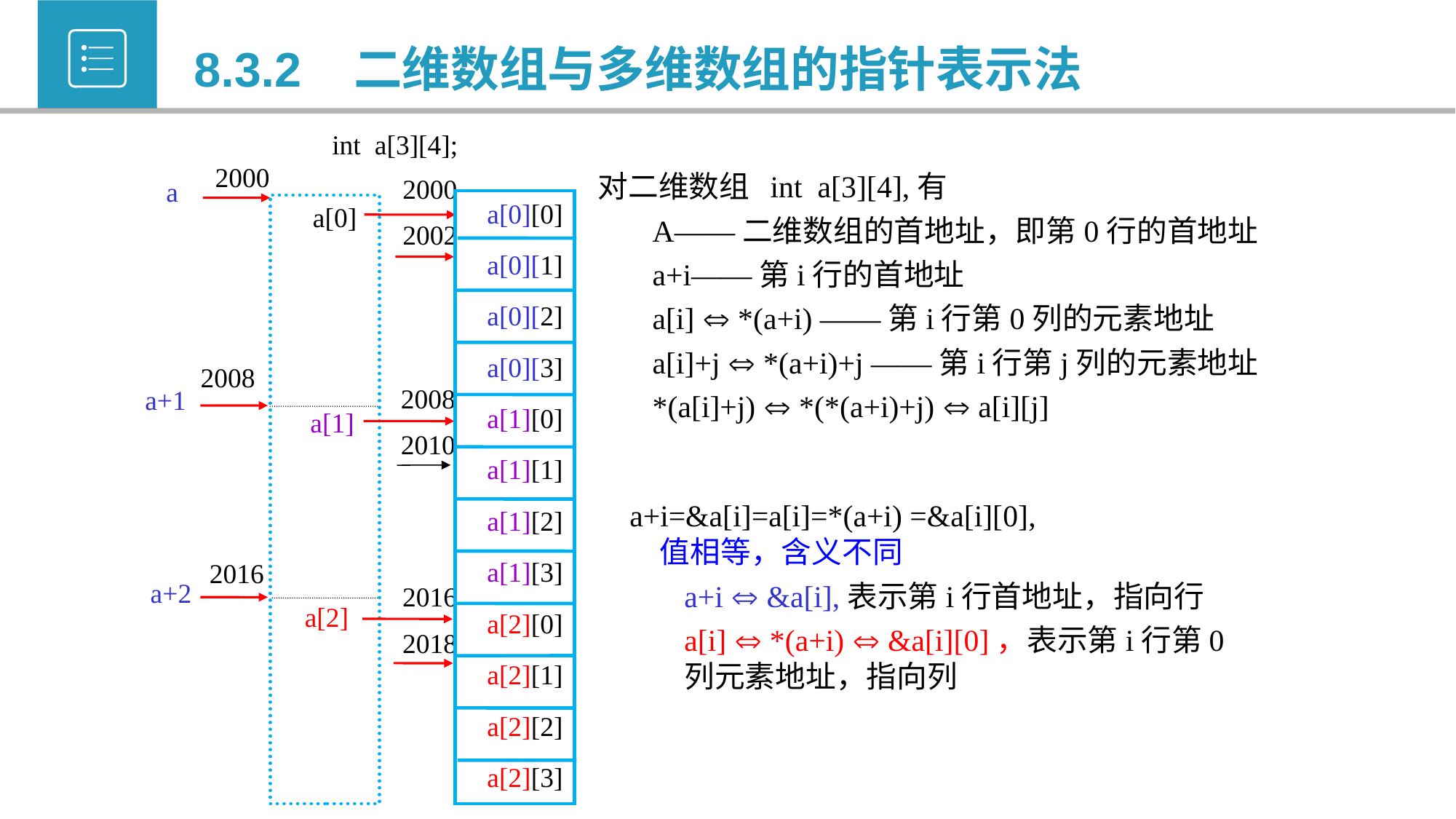

8.3.2   二维数组与多维数组的指针表示法
int  a[3][4];
2000
a[0]

a[1]
a[2]

2008

2016

2000

a[0][0]

a[0][1]

a[0][2]

a[0][3]

a[1][0]

a[1][1]
a[1][2]

a[1][3]

a[2][0]

a[2][1]

a[2][2]

a[2][3]

2002

2008
2010

2016
2018

a
a+1
a+2

对二维数组  int  a[3][4],有
A——二维数组的首地址，即第0行的首地址
a+i——第i行的首地址
a[i] ⇔ *(a+i) ——第i行第0列的元素地址
a[i]+j ⇔ *(a+i)+j ——第i行第j列的元素地址
*(a[i]+j) ⇔ *(*(a+i)+j) ⇔ a[i][j]
a+i=&a[i]=a[i]=*(a+i) =&a[i][0],                              值相等，含义不同
a+i ⇔ &a[i],表示第i行首地址，指向行
a[i] ⇔ *(a+i) ⇔ &a[i][0]，表示第i行第0列元素地址，指向列